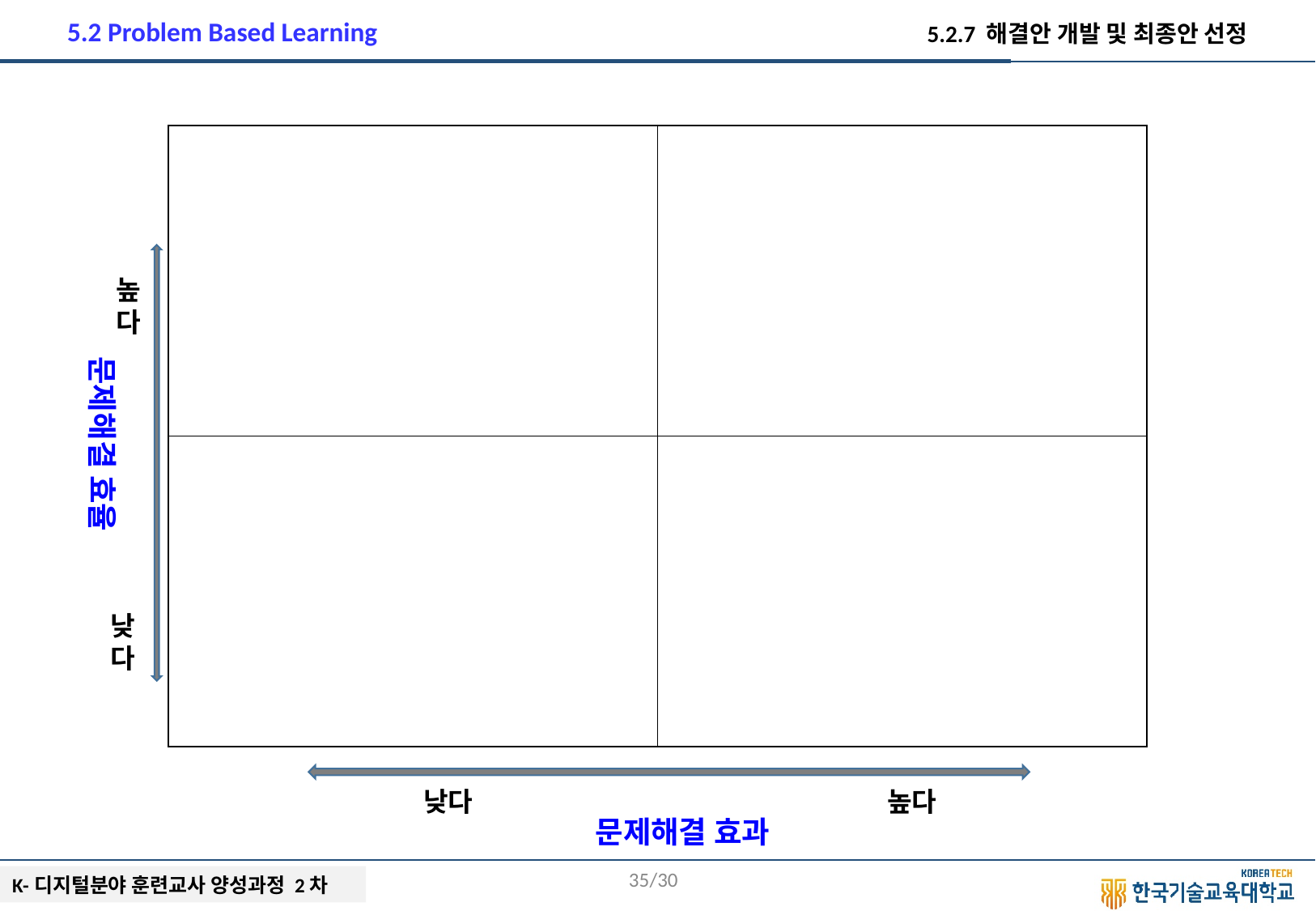

5.2 Problem Based Learning
5.2.7 해결안 개발 및 최종안 선정
|  |  |
| --- | --- |
|  |  |
높다
문제해결 효율

낮다

낮다
높다
문제해결 효과
35/30